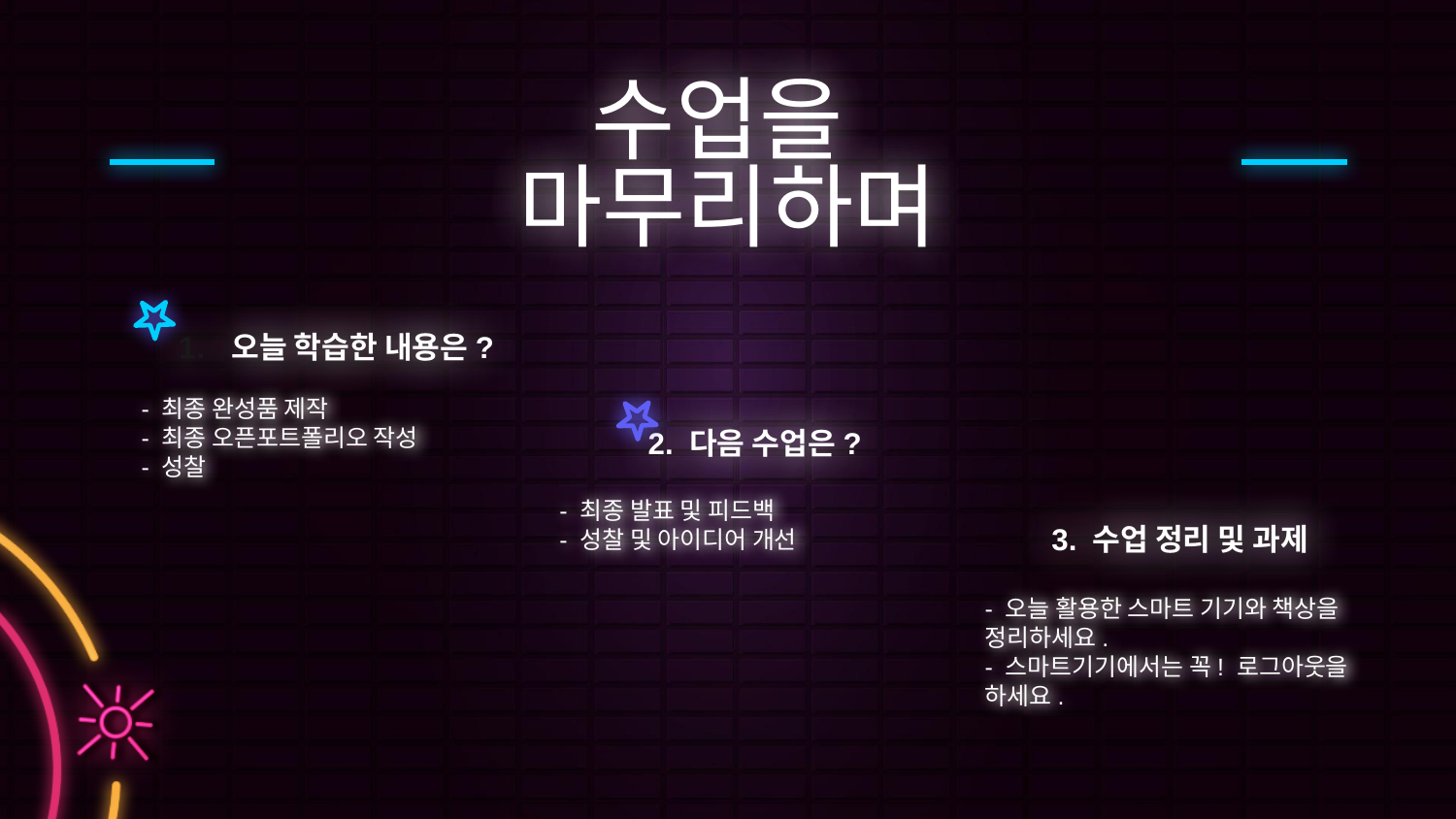

# 수업을
마무리하며

오늘 학습한 내용은?
- 최종 완성품 제작
- 최종 오픈포트폴리오 작성
- 성찰
2. 다음 수업은?

- 최종 발표 및 피드백
- 성찰 및 아이디어 개선

3. 수업 정리 및 과제
- 오늘 활용한 스마트 기기와 책상을 정리하세요.
- 스마트기기에서는 꼭! 로그아웃을 하세요.